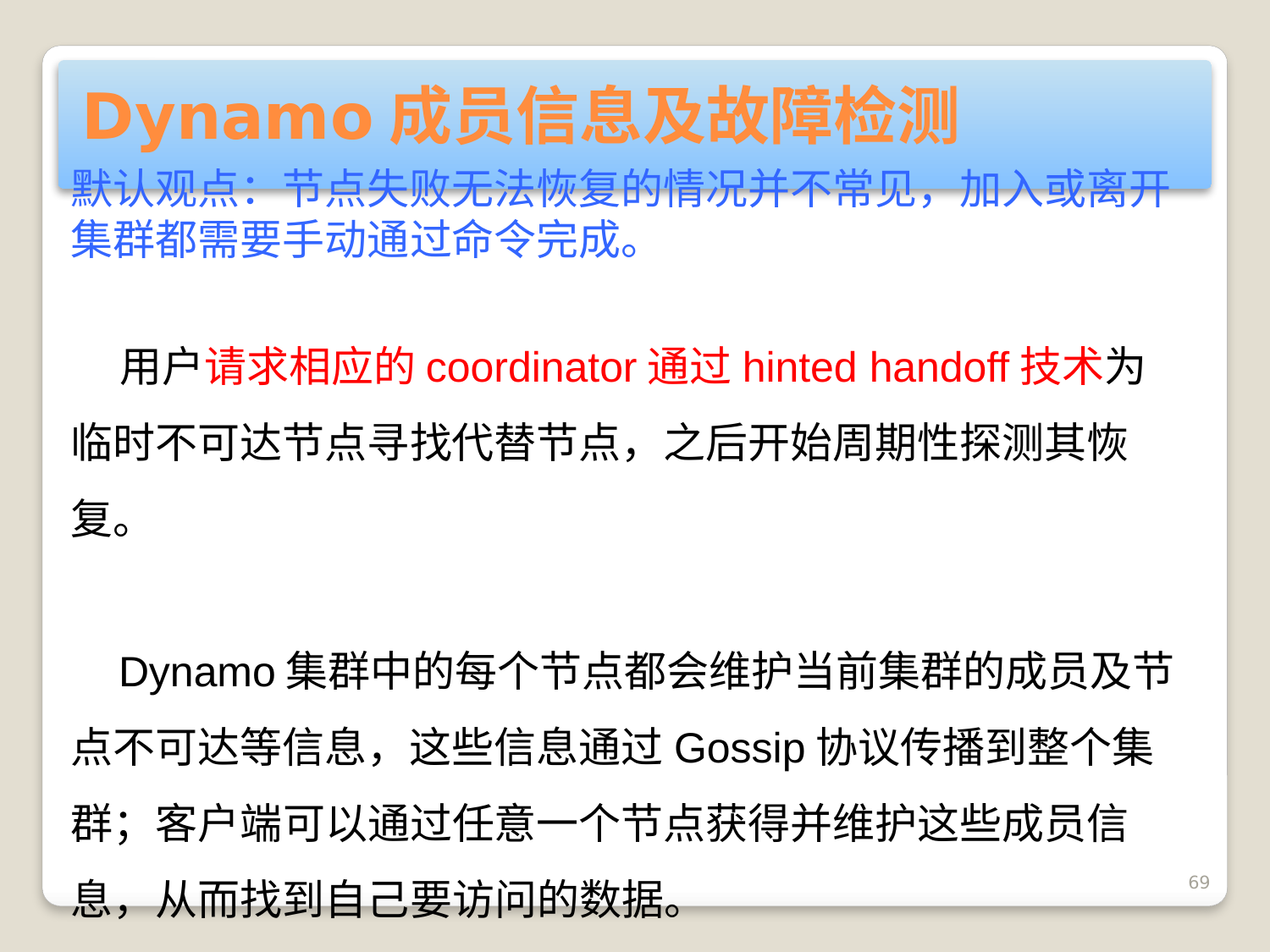

# Dynamo成员信息及故障检测
默认观点：节点失败无法恢复的情况并不常见，加入或离开集群都需要手动通过命令完成。

    用户请求相应的coordinator通过hinted handoff技术为临时不可达节点寻找代替节点，之后开始周期性探测其恢复。

    Dynamo集群中的每个节点都会维护当前集群的成员及节点不可达等信息，这些信息通过Gossip协议传播到整个集群；客户端可以通过任意一个节点获得并维护这些成员信息，从而找到自己要访问的数据。
69